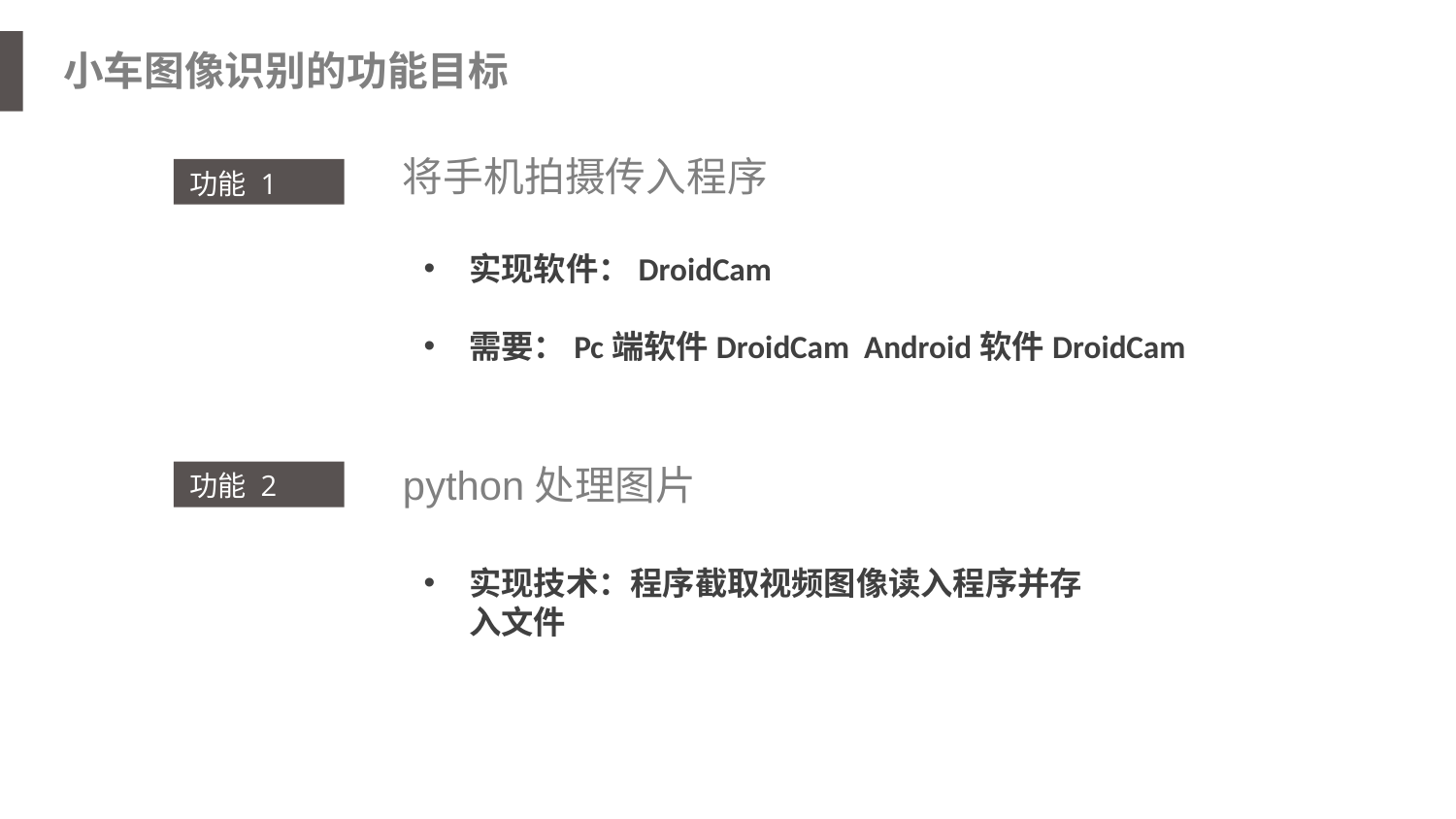

小车图像识别的功能目标
将手机拍摄传入程序

功能 1
实现软件：DroidCam

需要：Pc端软件DroidCam  Android软件DroidCam
python处理图片
功能 2

实现技术：程序截取视频图像读入程序并存入文件